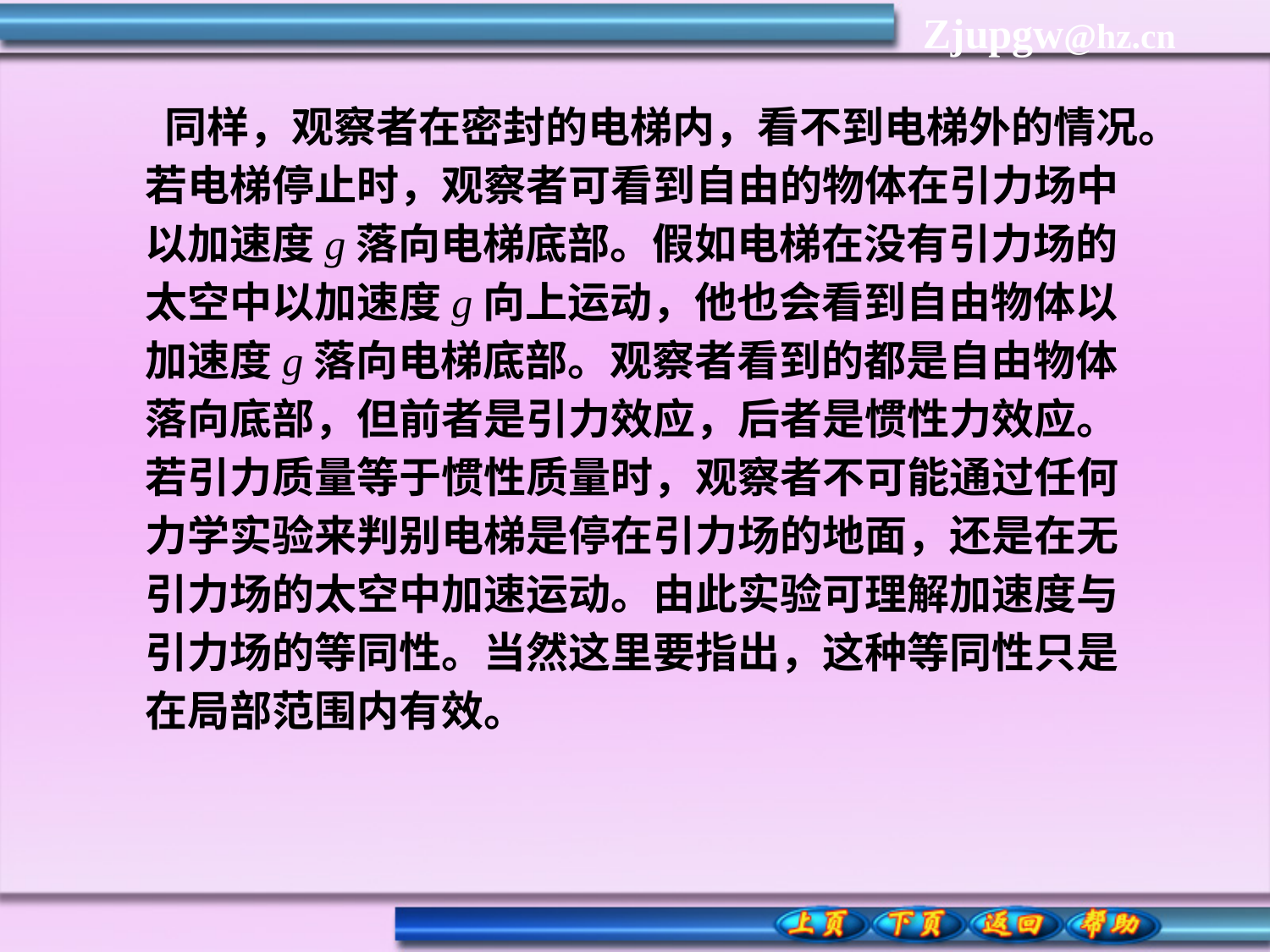

同样，观察者在密封的电梯内，看不到电梯外的情况。若电梯停止时，观察者可看到自由的物体在引力场中以加速度g落向电梯底部。假如电梯在没有引力场的太空中以加速度g向上运动，他也会看到自由物体以加速度g落向电梯底部。观察者看到的都是自由物体落向底部，但前者是引力效应，后者是惯性力效应。若引力质量等于惯性质量时，观察者不可能通过任何力学实验来判别电梯是停在引力场的地面，还是在无引力场的太空中加速运动。由此实验可理解加速度与引力场的等同性。当然这里要指出，这种等同性只是在局部范围内有效。